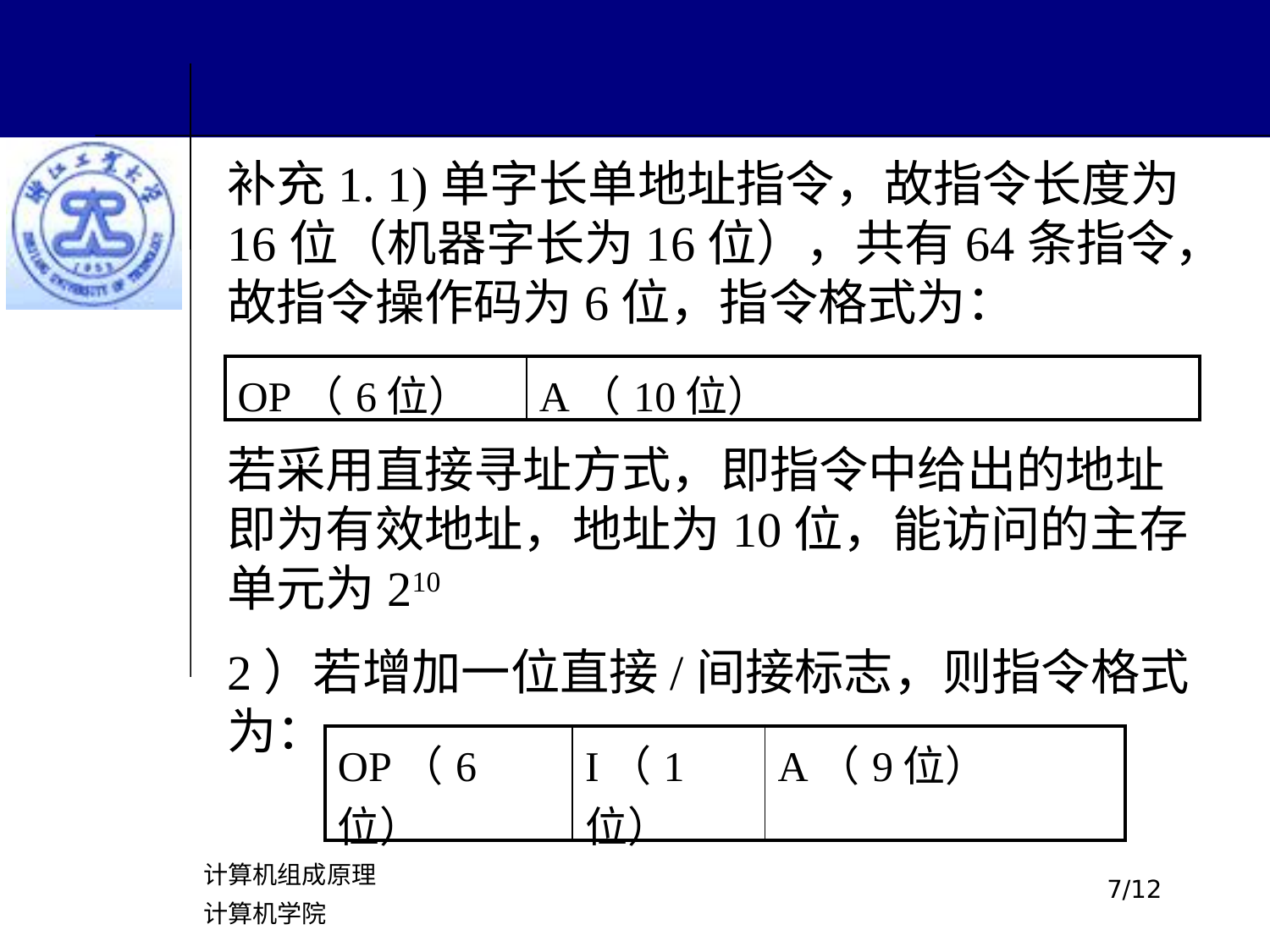

补充1. 1)单字长单地址指令，故指令长度为16位（机器字长为16位），共有64条指令，故指令操作码为6位，指令格式为：

若采用直接寻址方式，即指令中给出的地址即为有效地址，地址为10位，能访问的主存单元为210
2）若增加一位直接/间接标志，则指令格式为：

| OP（6位） | A（10位） |
| --- | --- |
| OP（6位） | I（1位） | A（9位） |
| --- | --- | --- |
计算机组成原理
计算机学院

7/12